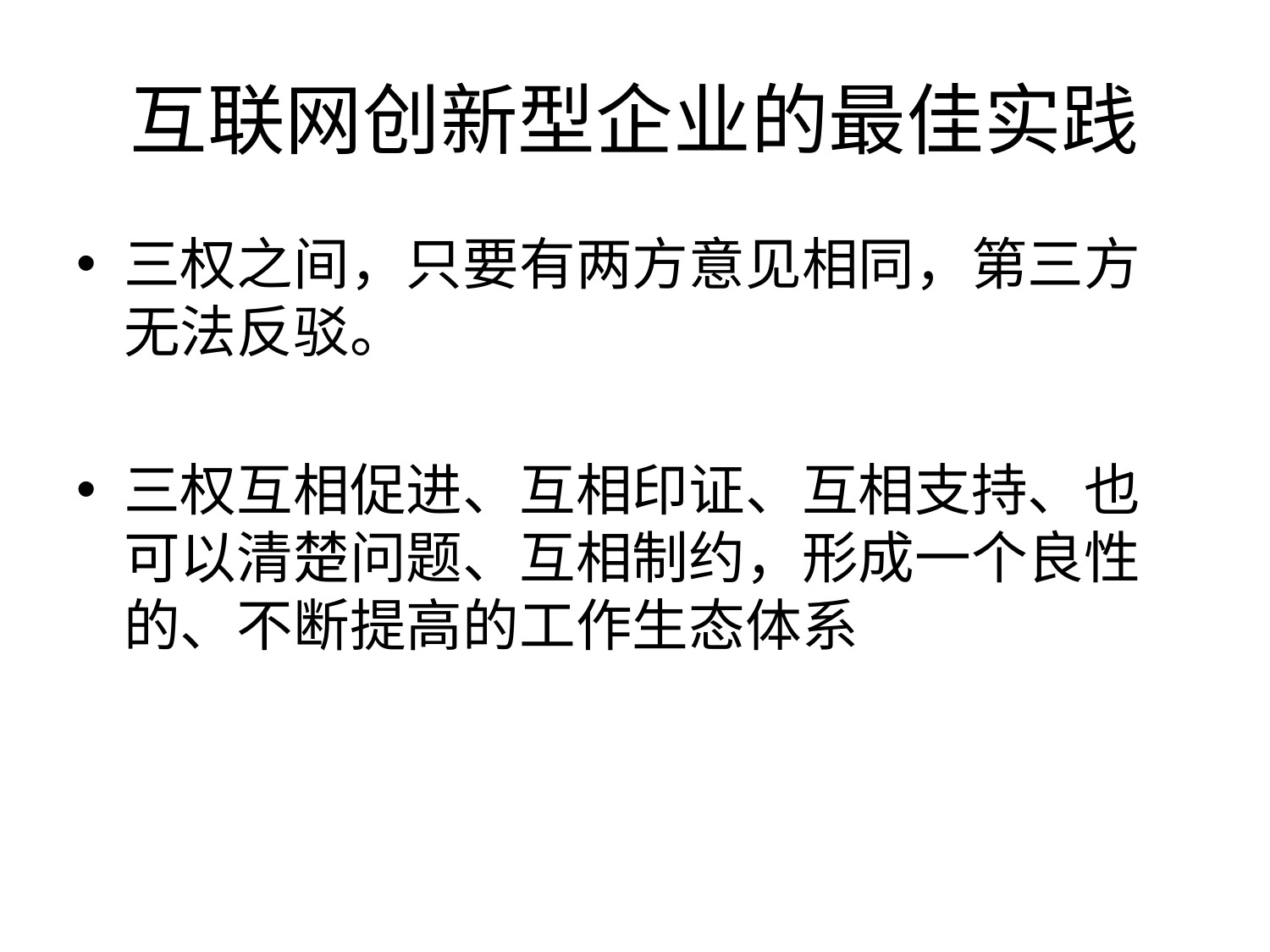

# 互联网创新型企业的最佳实践
三权之间，只要有两方意见相同，第三方无法反驳。

三权互相促进、互相印证、互相支持、也可以清楚问题、互相制约，形成一个良性的、不断提高的工作生态体系